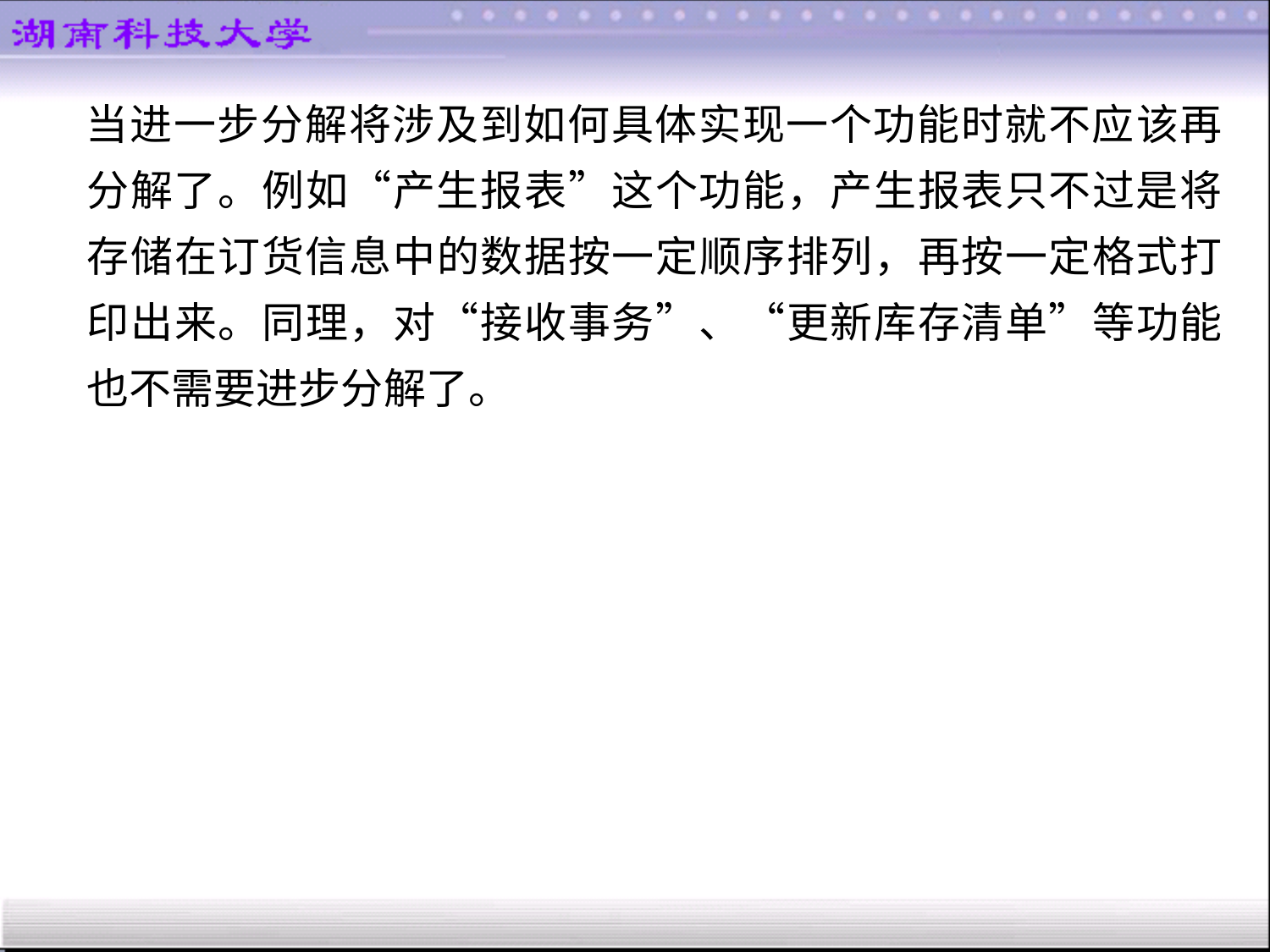

当进一步分解将涉及到如何具体实现一个功能时就不应该再分解了。例如“产生报表”这个功能，产生报表只不过是将存储在订货信息中的数据按一定顺序排列，再按一定格式打印出来。同理，对“接收事务”、“更新库存清单”等功能也不需要进步分解了。